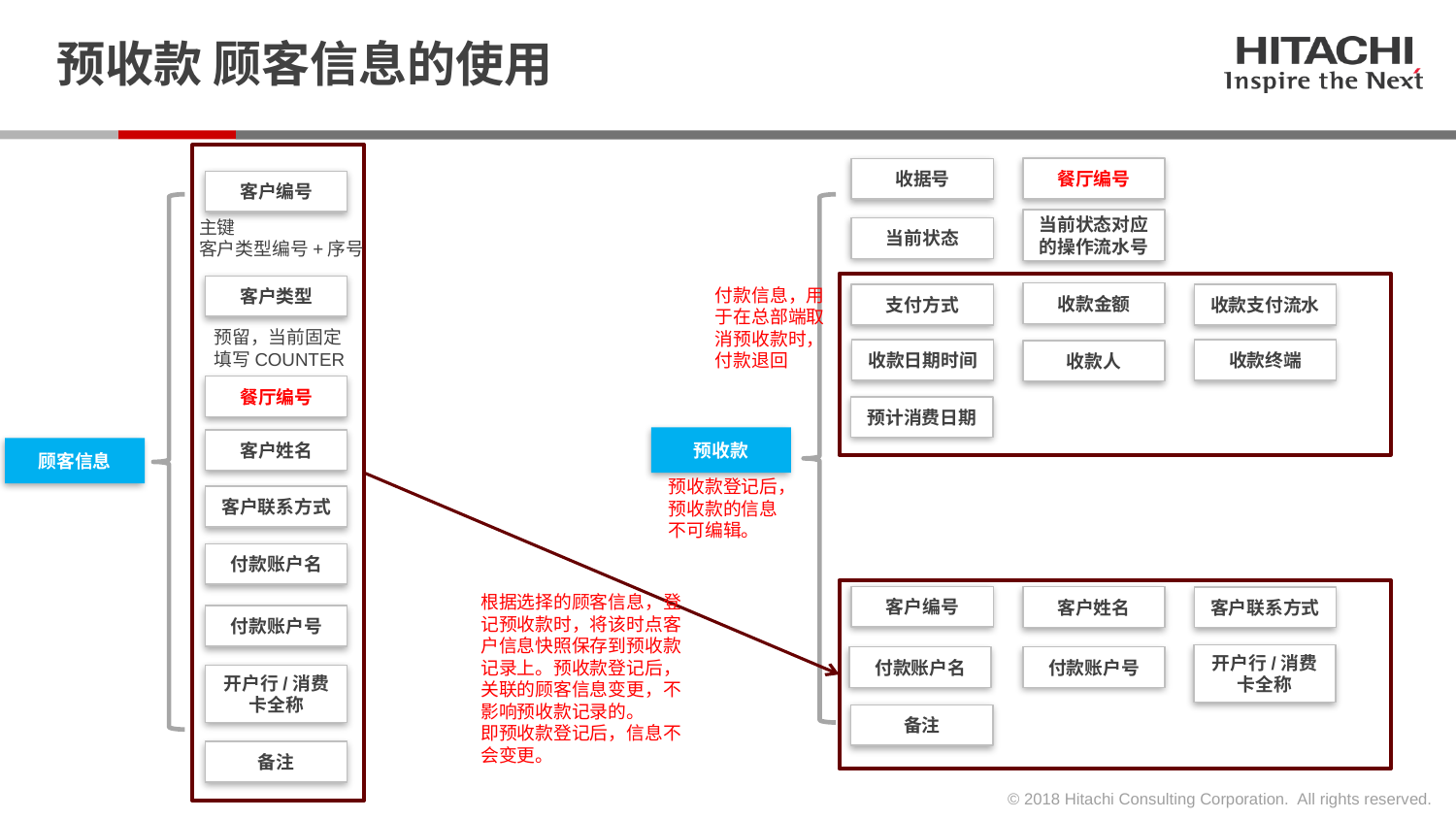

# 预收款 顾客信息的使用

餐厅编号
收据号
客户编号

主键
客户类型编号+序号
当前状态对应的操作流水号
当前状态

客户类型
付款信息，用于在总部端取消预收款时，付款退回
收款金额
收款支付流水
支付方式
预留，当前固定填写COUNTER
收款日期时间
收款终端
收款人
餐厅编号
预计消费日期
预收款
客户姓名
顾客信息
预收款登记后，预收款的信息不可编辑。
客户联系方式
付款账户名

根据选择的顾客信息，登记预收款时，将该时点客户信息快照保存到预收款记录上。预收款登记后，关联的顾客信息变更，不影响预收款记录的。
即预收款登记后，信息不会变更。
客户编号
客户姓名
客户联系方式
付款账户号
开户行/消费卡全称
付款账户名
付款账户号
开户行/消费卡全称
备注
备注